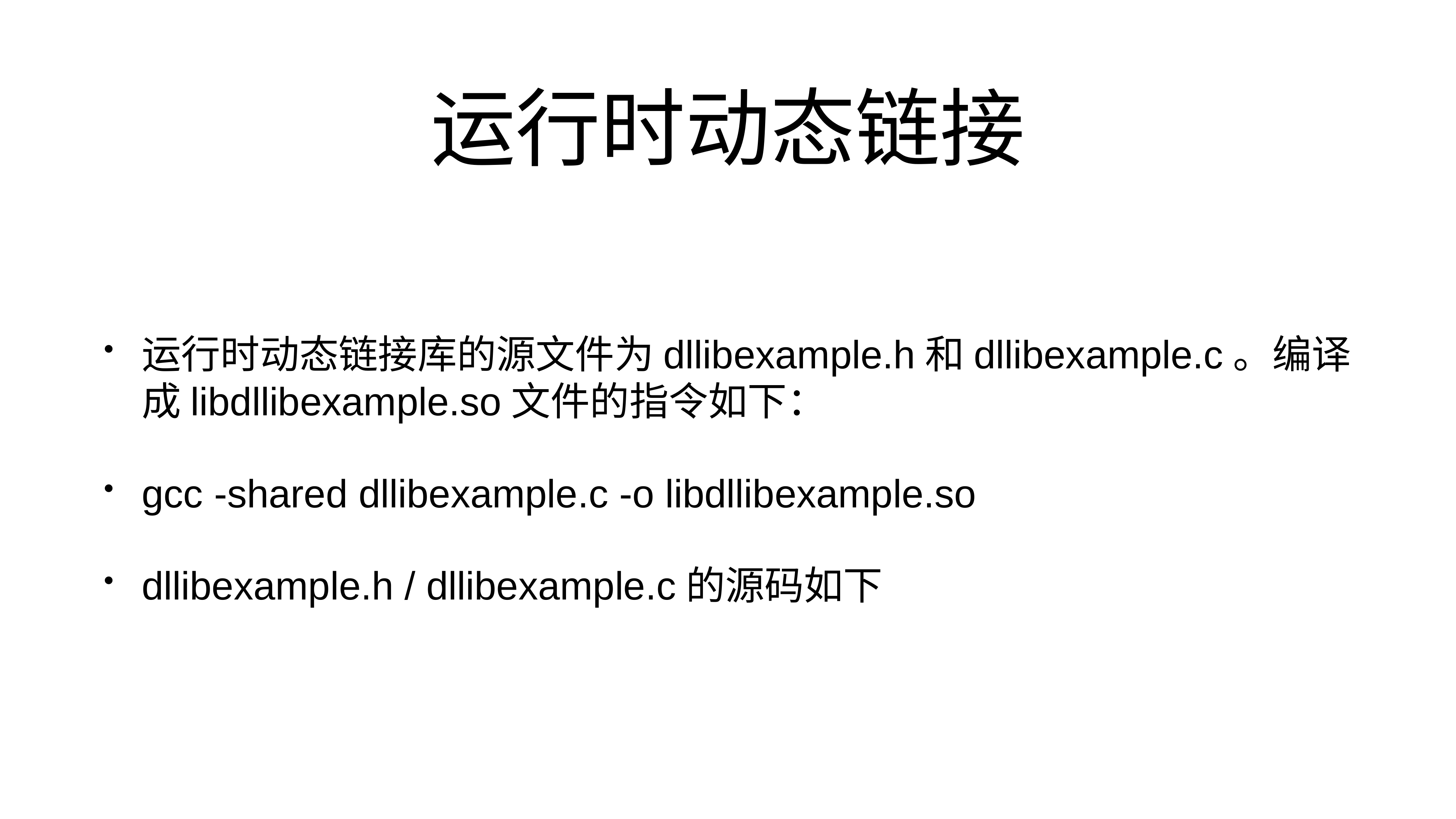

# 运行时动态链接
运行时动态链接库的源文件为dllibexample.h和dllibexample.c。编译成libdllibexample.so文件的指令如下：
gcc -shared dllibexample.c -o libdllibexample.so
dllibexample.h / dllibexample.c的源码如下